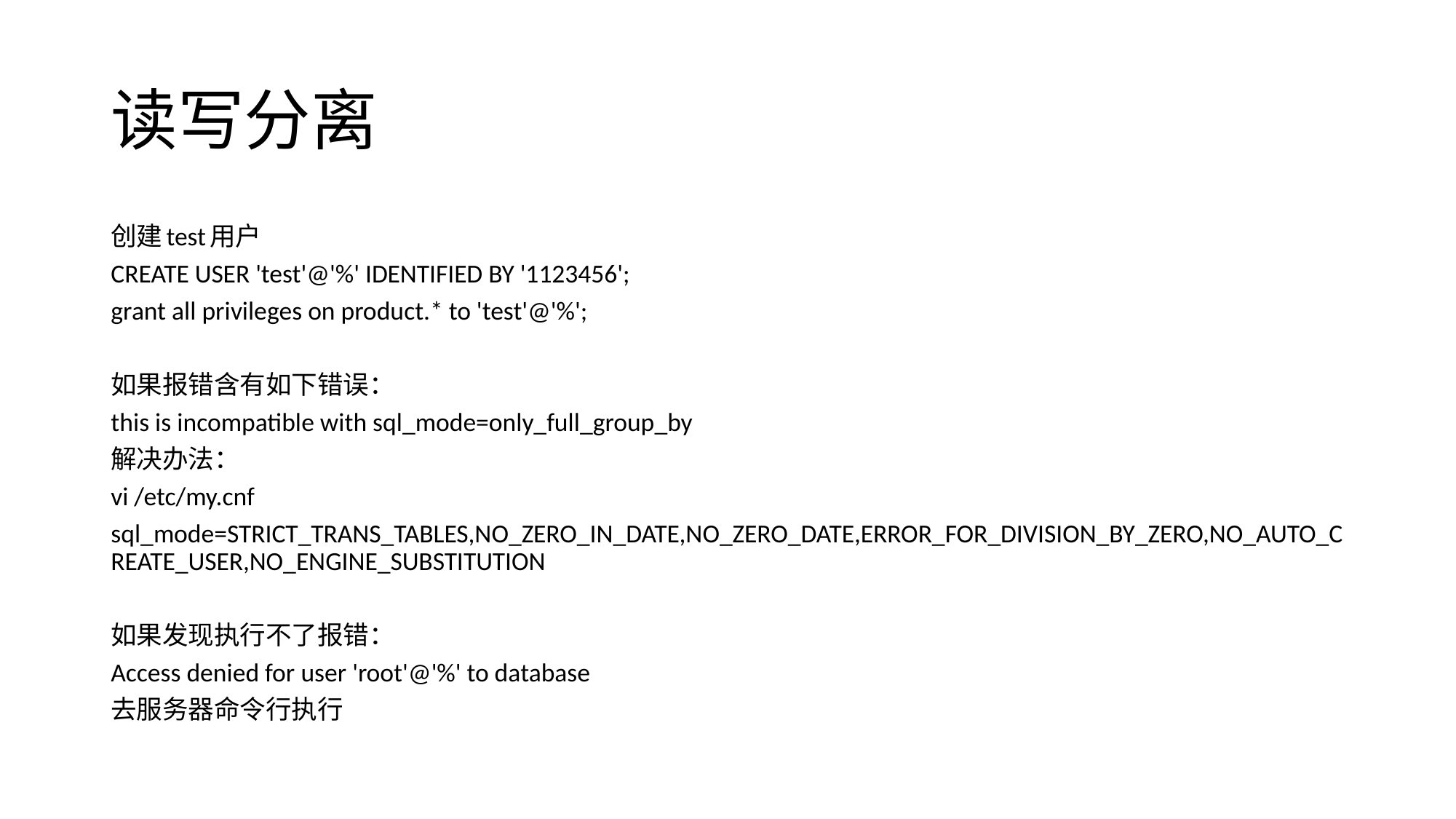

# 读写分离
创建test用户
CREATE USER 'test'@'%' IDENTIFIED BY '1123456';
grant all privileges on product.* to 'test'@'%';

如果报错含有如下错误：
this is incompatible with sql_mode=only_full_group_by
解决办法：
vi /etc/my.cnf
sql_mode=STRICT_TRANS_TABLES,NO_ZERO_IN_DATE,NO_ZERO_DATE,ERROR_FOR_DIVISION_BY_ZERO,NO_AUTO_CREATE_USER,NO_ENGINE_SUBSTITUTION

如果发现执行不了报错：
Access denied for user 'root'@'%' to database
去服务器命令行执行